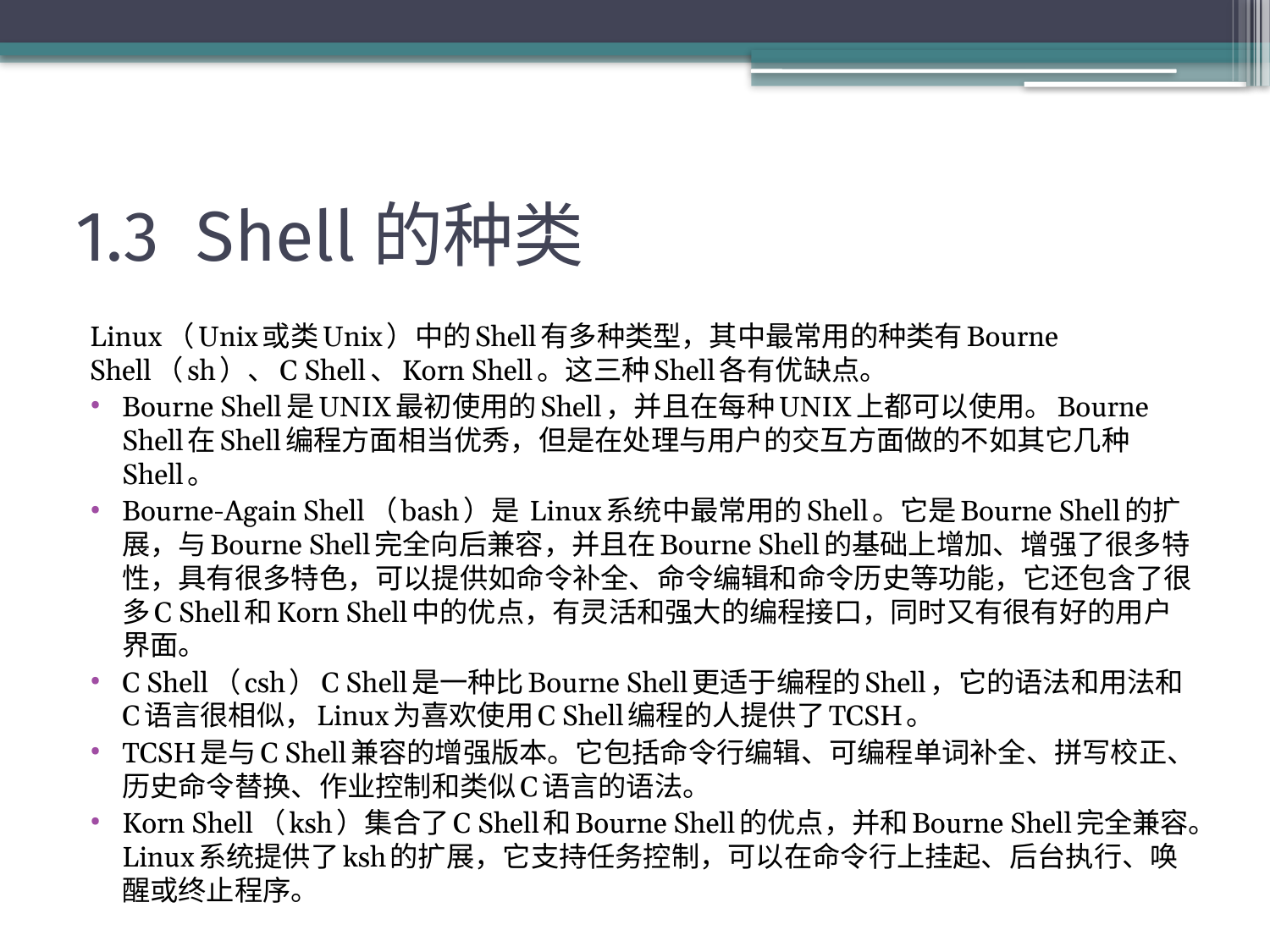

# 1.3  Shell的种类
Linux（Unix或类Unix）中的Shell有多种类型，其中最常用的种类有Bourne Shell（sh）、C Shell、Korn Shell。这三种Shell各有优缺点。
Bourne Shell是UNIX最初使用的Shell，并且在每种UNIX上都可以使用。Bourne Shell在Shell编程方面相当优秀，但是在处理与用户的交互方面做的不如其它几种Shell。
Bourne-Again Shell（bash）是 Linux系统中最常用的Shell。它是Bourne Shell的扩展，与Bourne Shell完全向后兼容，并且在Bourne Shell的基础上增加、增强了很多特性，具有很多特色，可以提供如命令补全、命令编辑和命令历史等功能，它还包含了很多C Shell和Korn Shell中的优点，有灵活和强大的编程接口，同时又有很有好的用户界面。
C Shell（csh）C Shell是一种比Bourne Shell更适于编程的Shell，它的语法和用法和C语言很相似，Linux为喜欢使用C Shell编程的人提供了TCSH。
TCSH是与C Shell兼容的增强版本。它包括命令行编辑、可编程单词补全、拼写校正、历史命令替换、作业控制和类似C语言的语法。
Korn Shell（ksh）集合了C Shell和Bourne Shell的优点，并和Bourne Shell完全兼容。Linux系统提供了ksh的扩展，它支持任务控制，可以在命令行上挂起、后台执行、唤醒或终止程序。